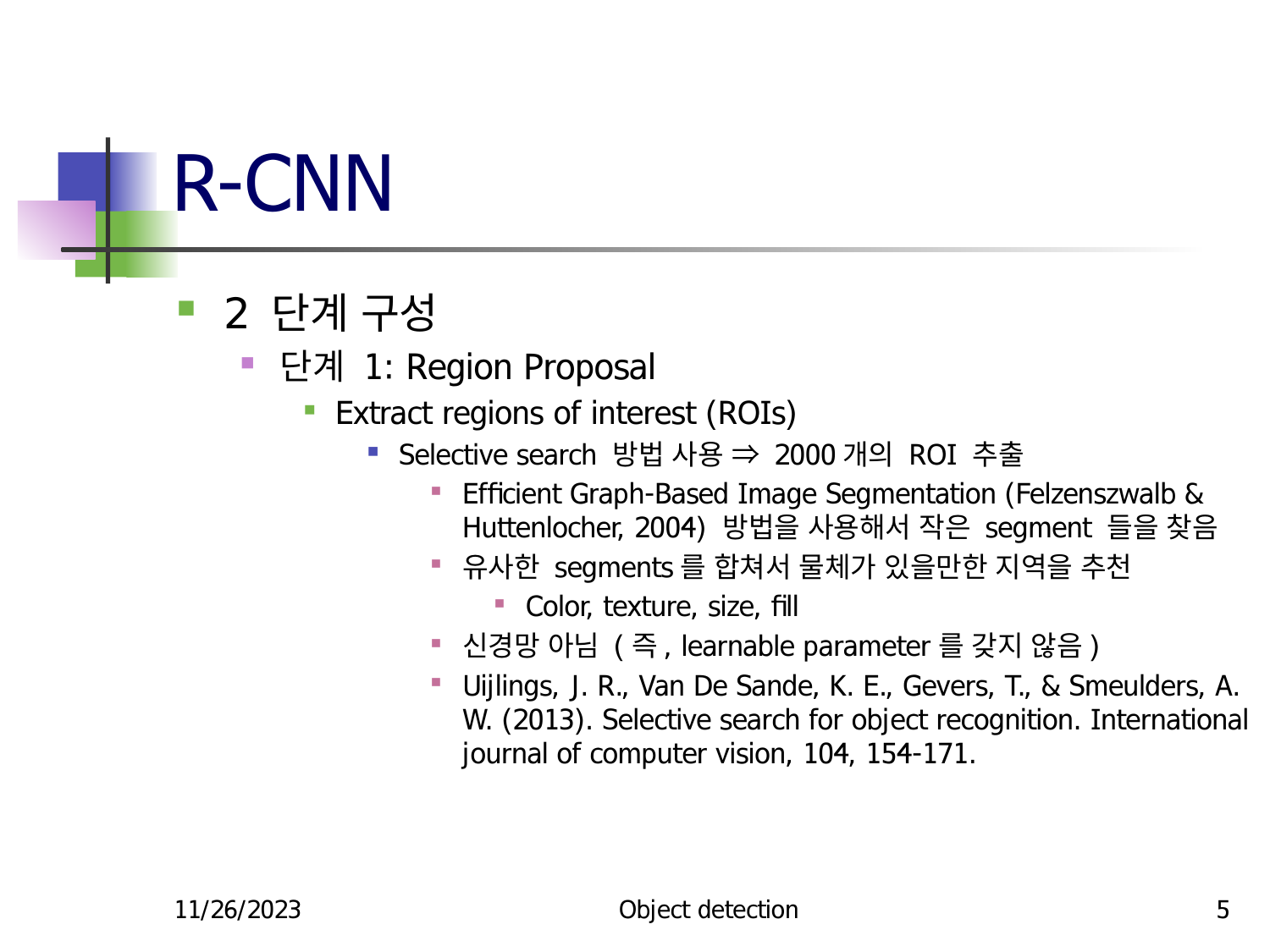

# R-CNN
2 단계 구성
단계 1: Region Proposal
Extract regions of interest (ROIs)
Selective search 방법 사용 ⇒ 2000개의 ROI 추출
Efficient Graph-Based Image Segmentation (Felzenszwalb & Huttenlocher, 2004) 방법을 사용해서 작은 segment 들을 찾음
유사한 segments를 합쳐서 물체가 있을만한 지역을 추천
Color, texture, size, fill
신경망 아님 (즉, learnable parameter를 갖지 않음)
Uijlings, J. R., Van De Sande, K. E., Gevers, T., & Smeulders, A. W. (2013). Selective search for object recognition. International journal of computer vision, 104, 154-171.

11/26/2023
Object detection
5